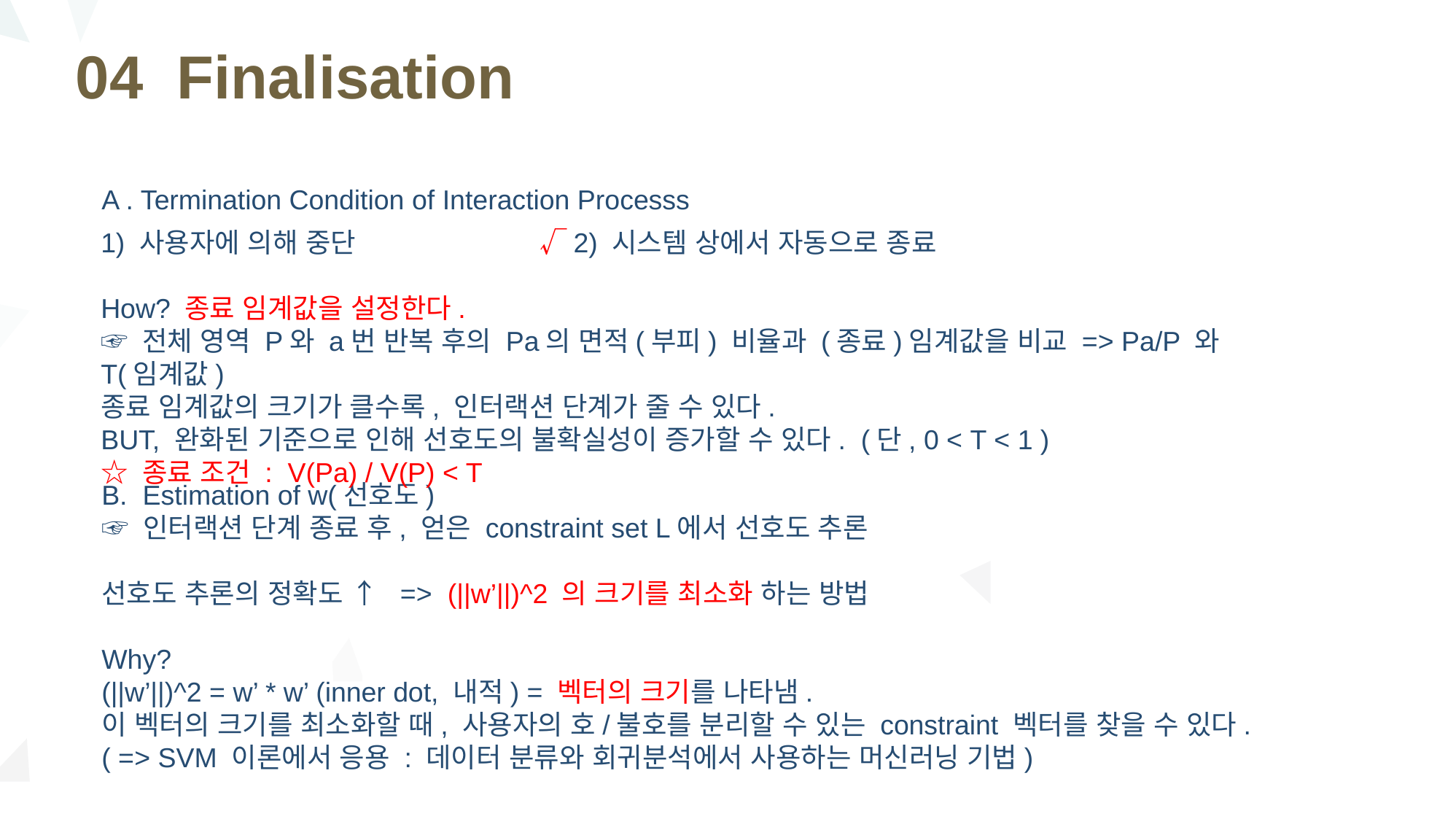

04  Finalisation
A . Termination Condition of Interaction Processs

B.  Estimation of w(선호도)
☞ 인터랙션 단계 종료 후, 얻은 constraint set L에서 선호도 추론

선호도 추론의 정확도 ↑  =>  (||w’||)^2 의 크기를 최소화 하는 방법

Why?
(||w’||)^2 = w’ * w’ (inner dot, 내적) = 벡터의 크기를 나타냄.
이 벡터의 크기를 최소화할 때, 사용자의 호/불호를 분리할 수 있는 constraint 벡터를 찾을 수 있다.
( => SVM 이론에서 응용 : 데이터 분류와 회귀분석에서 사용하는 머신러닝 기법)

1) 사용자에 의해 중단                        √2) 시스템 상에서 자동으로 종료

How? 종료 임계값을 설정한다.
☞ 전체 영역 P와 a번 반복 후의 Pa의 면적(부피) 비율과 (종료)임계값을 비교 => Pa/P 와 T(임계값)
종료 임계값의 크기가 클수록, 인터랙션 단계가 줄 수 있다.
BUT, 완화된 기준으로 인해 선호도의 불확실성이 증가할 수 있다.  (단, 0 < T < 1 )
☆ 종료 조건 :  V(Pa) / V(P) < T